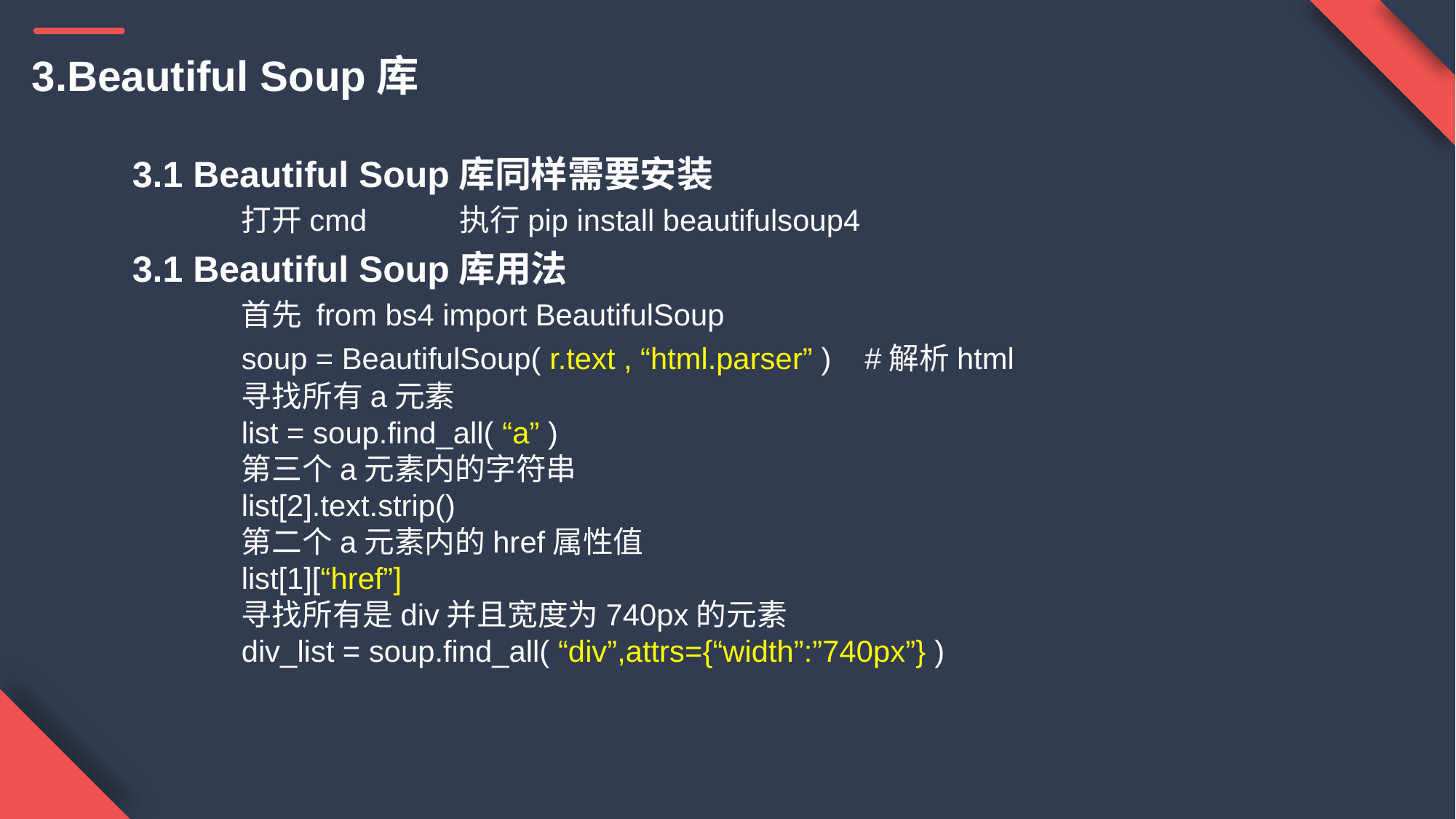

3.Beautiful Soup库
3.1 Beautiful Soup库同样需要安装
	打开cmd	执行pip install beautifulsoup4
3.1 Beautiful Soup库用法
	首先 from bs4 import BeautifulSoup
	soup = BeautifulSoup( r.text , “html.parser” )    #解析html
	寻找所有a元素
	list = soup.find_all( “a” )
	第三个a元素内的字符串
	list[2].text.strip()
	第二个a元素内的href属性值
	list[1][“href”]
	寻找所有是div并且宽度为740px的元素
	div_list = soup.find_all( “div”,attrs={“width”:”740px”} )